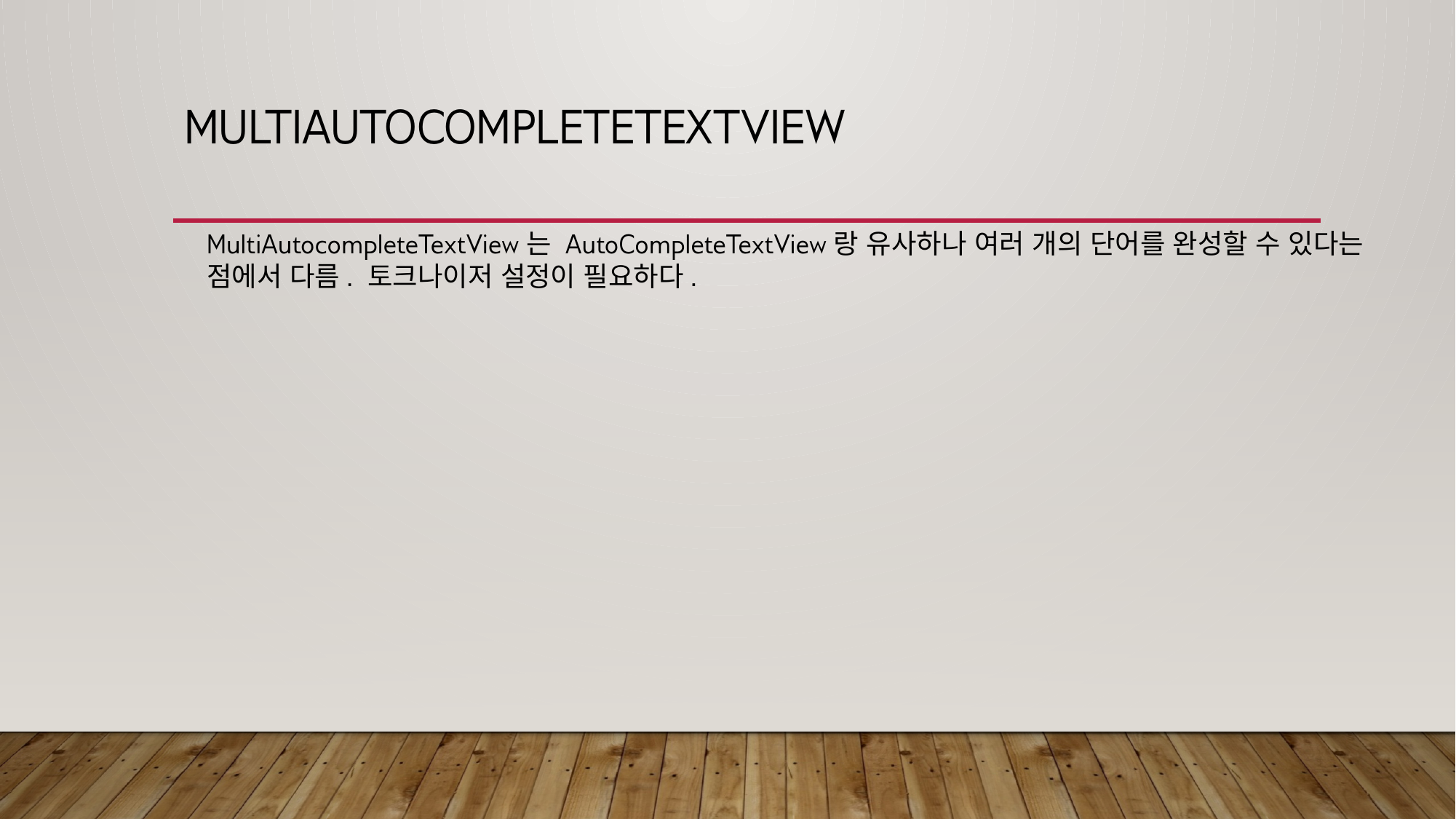

# Multiautocompletetextview
MultiAutocompleteTextView는 AutoCompleteTextView랑 유사하나 여러 개의 단어를 완성할 수 있다는
점에서 다름. 토크나이저 설정이 필요하다.